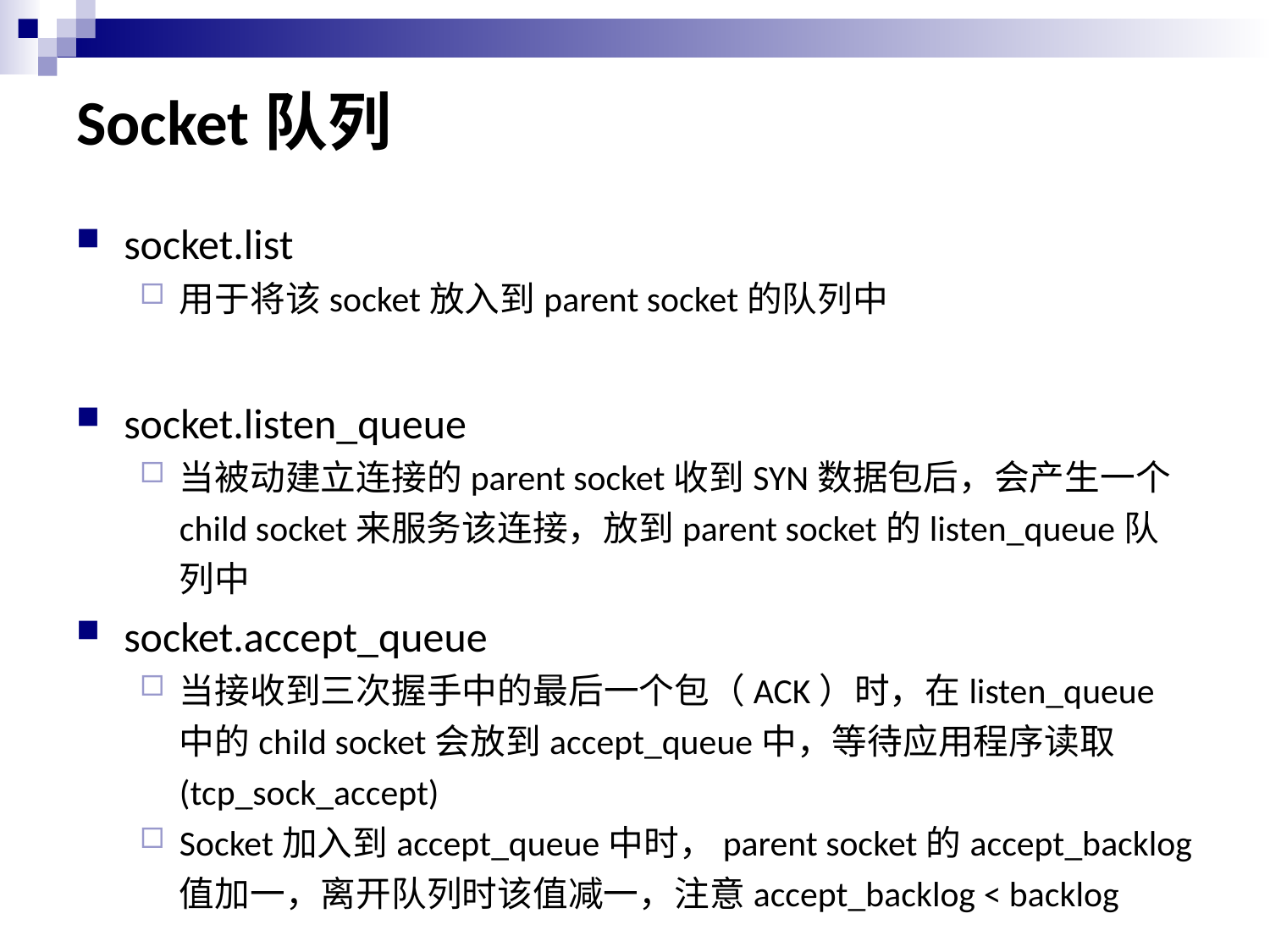

# Socket队列
socket.list
用于将该socket放入到parent socket的队列中

socket.listen_queue
当被动建立连接的parent socket收到SYN数据包后，会产生一个child socket来服务该连接，放到parent socket的listen_queue队列中
socket.accept_queue
当接收到三次握手中的最后一个包（ACK）时，在listen_queue中的child socket会放到accept_queue中，等待应用程序读取(tcp_sock_accept)
Socket加入到accept_queue中时，parent socket的accept_backlog值加一，离开队列时该值减一，注意accept_backlog < backlog
19